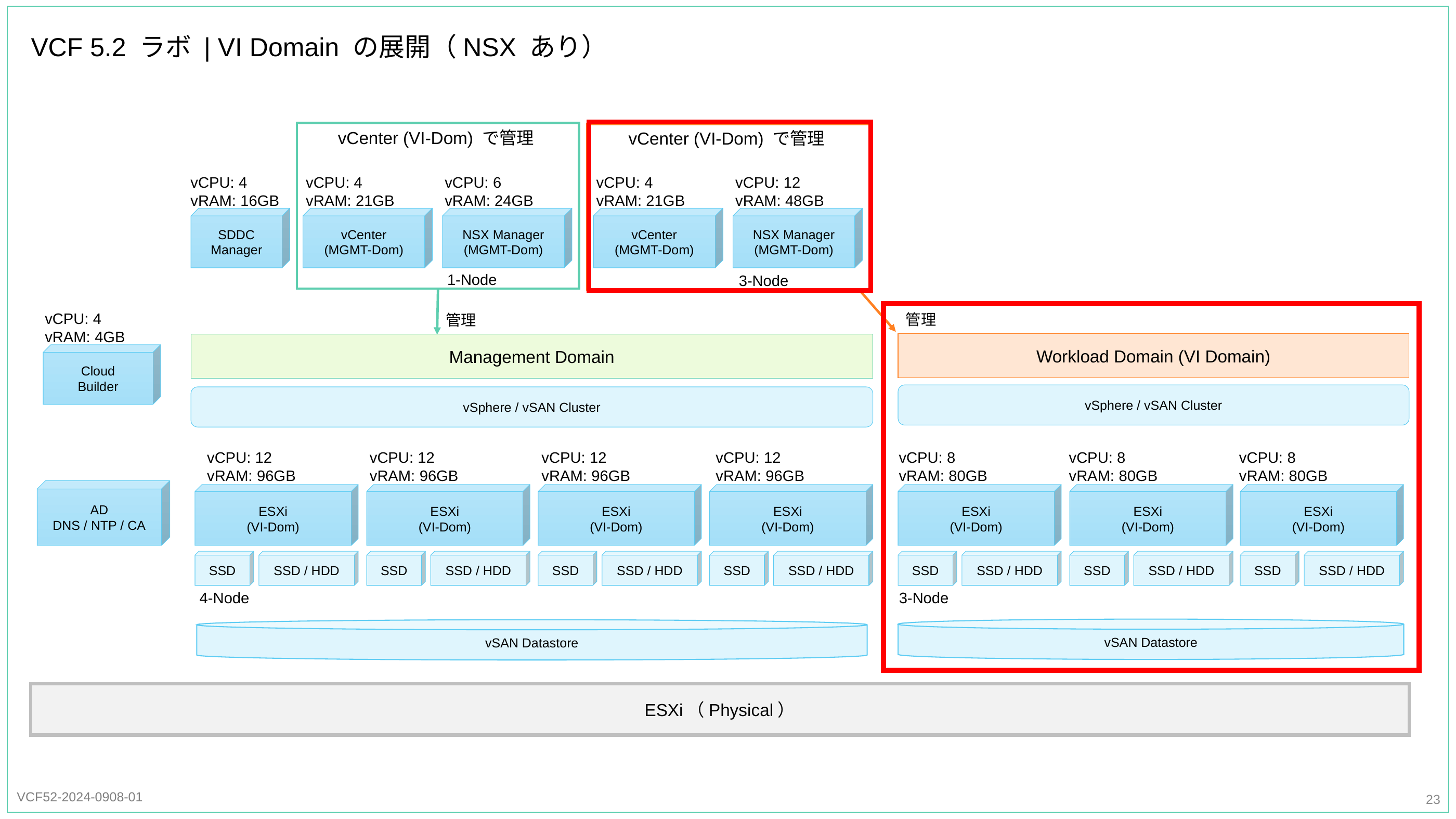

# VCF 5.2 ラボ | VI Domain の展開（NSX あり）

23